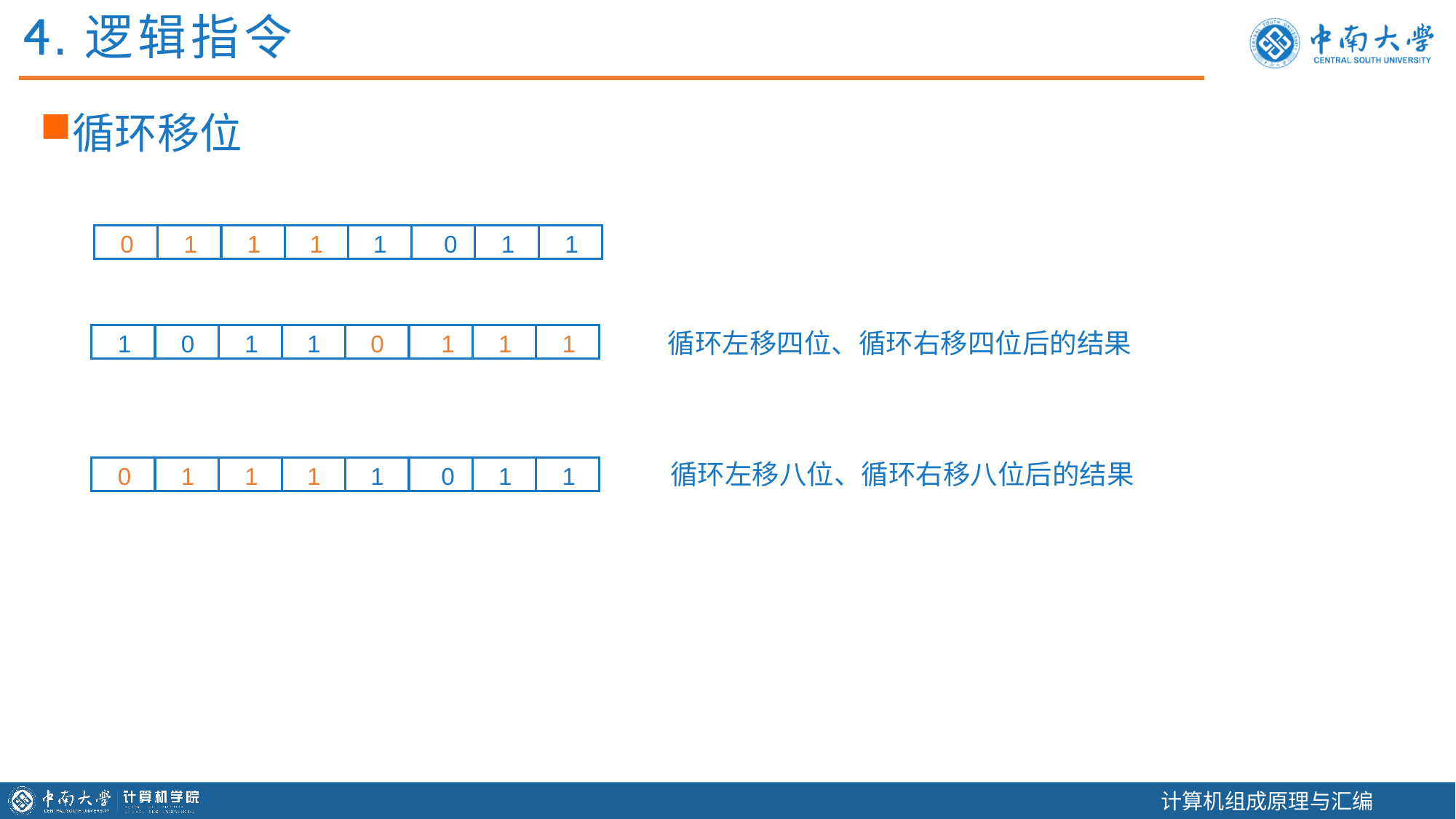

4.逻辑指令
循环移位
0
1
1
1
1
0
1
1

循环左移四位、循环右移四位后的结果
1
0
1
1
0
1
1
1

循环左移八位、循环右移八位后的结果
0
1
1
1
1
0
1
1

48